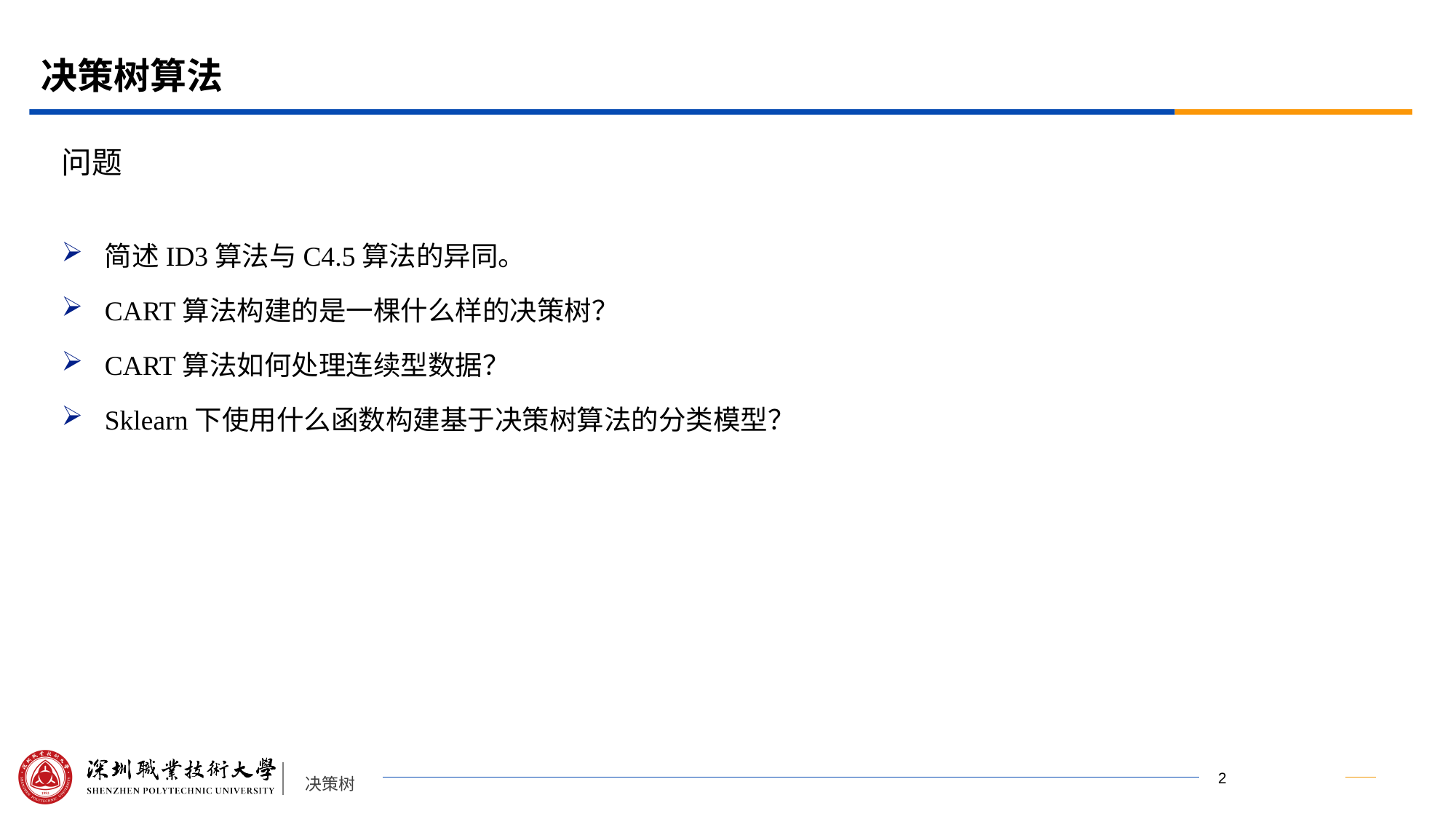

# 决策树算法
问题
简述ID3算法与C4.5算法的异同。
CART算法构建的是一棵什么样的决策树？
CART算法如何处理连续型数据？
Sklearn下使用什么函数构建基于决策树算法的分类模型？